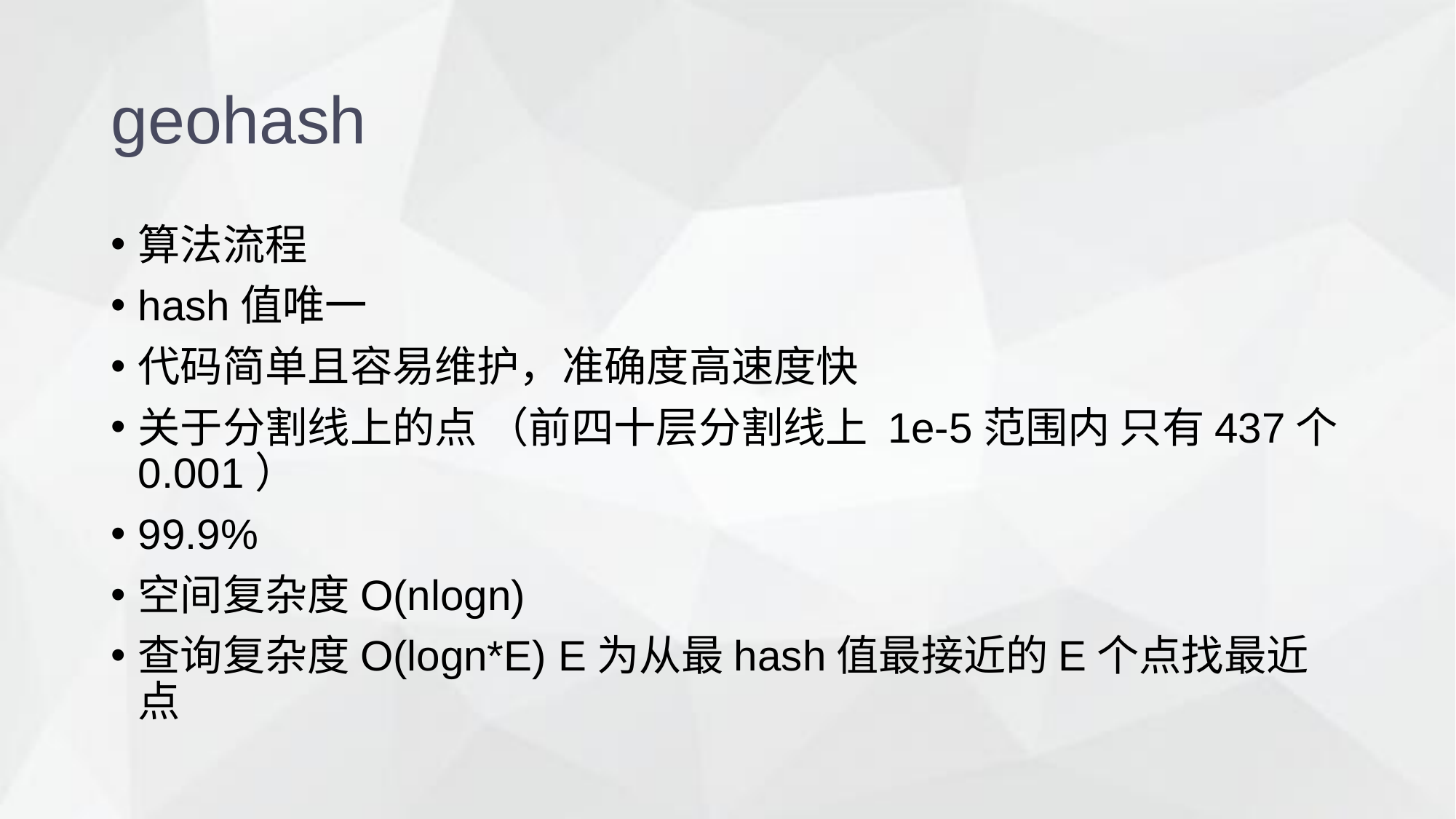

geohash
算法流程
hash值唯一
代码简单且容易维护，准确度高速度快
关于分割线上的点 （前四十层分割线上 1e-5范围内 只有437个 0.001）
99.9%
空间复杂度O(nlogn)
查询复杂度O(logn*E) E为从最hash值最接近的E个点找最近点